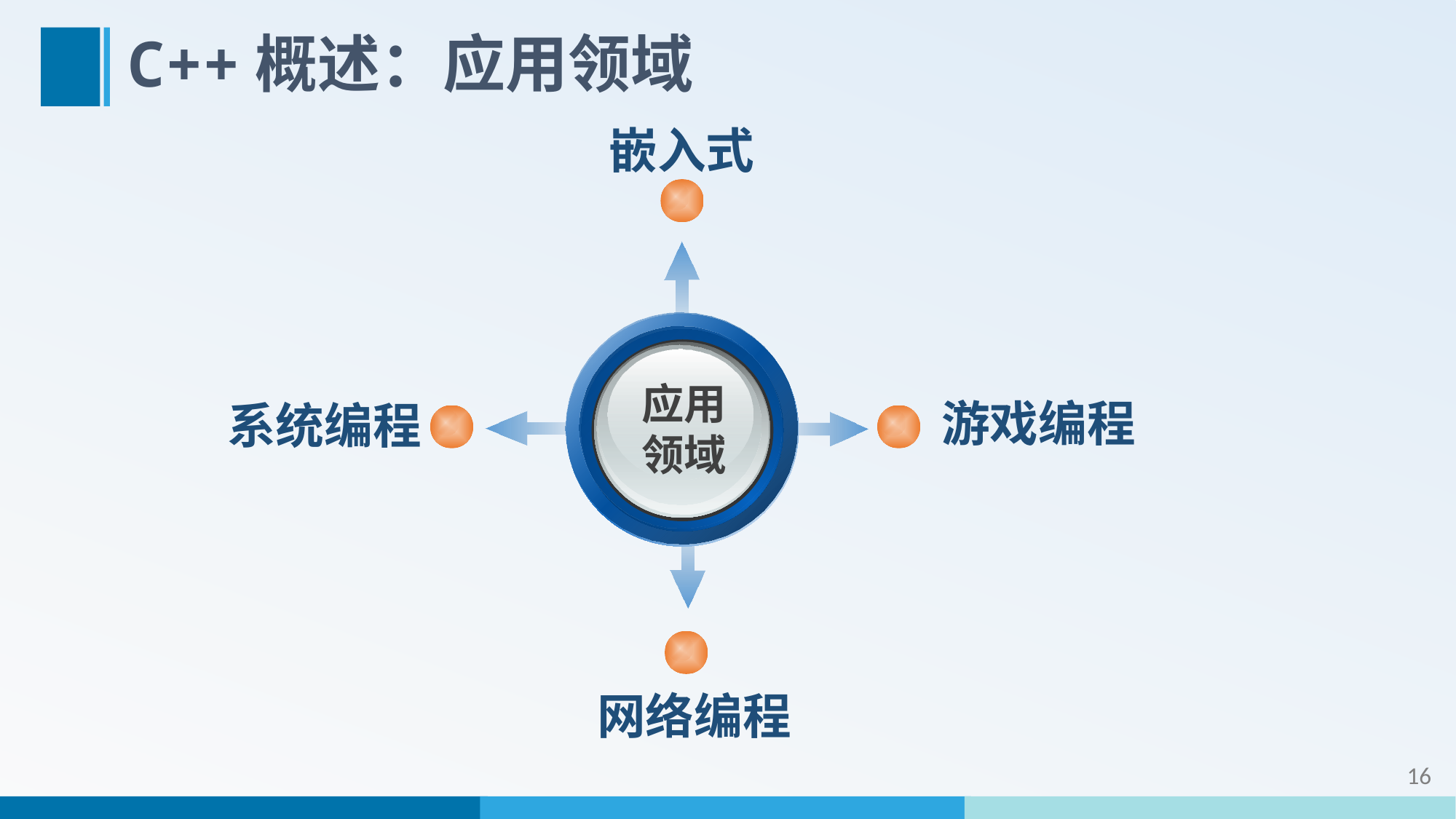

# C++概述：应用领域
嵌入式

应用
领域
游戏编程
系统编程

网络编程